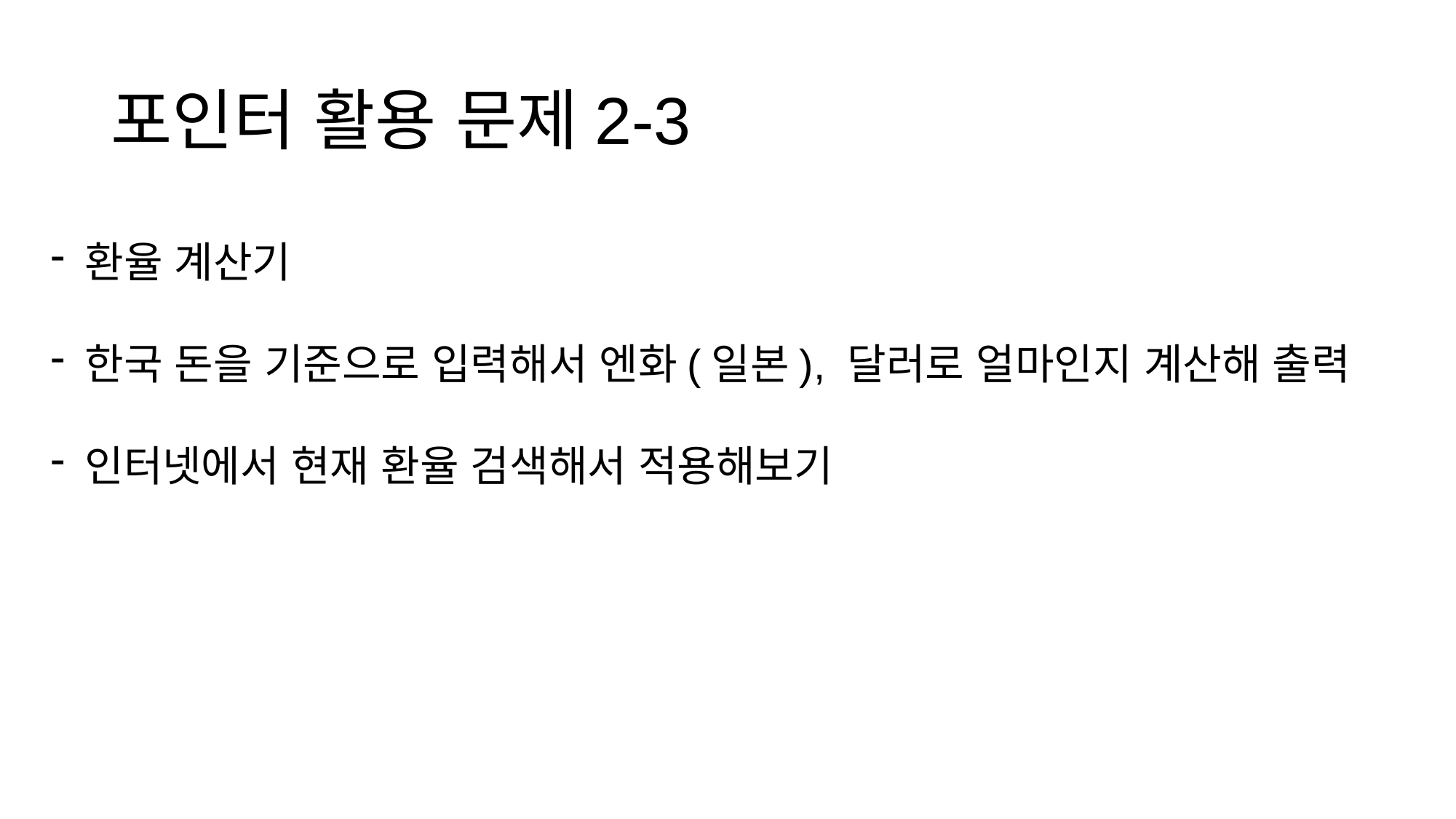

# 포인터 활용 문제2-3
환율 계산기
한국 돈을 기준으로 입력해서 엔화(일본), 달러로 얼마인지 계산해 출력
인터넷에서 현재 환율 검색해서 적용해보기